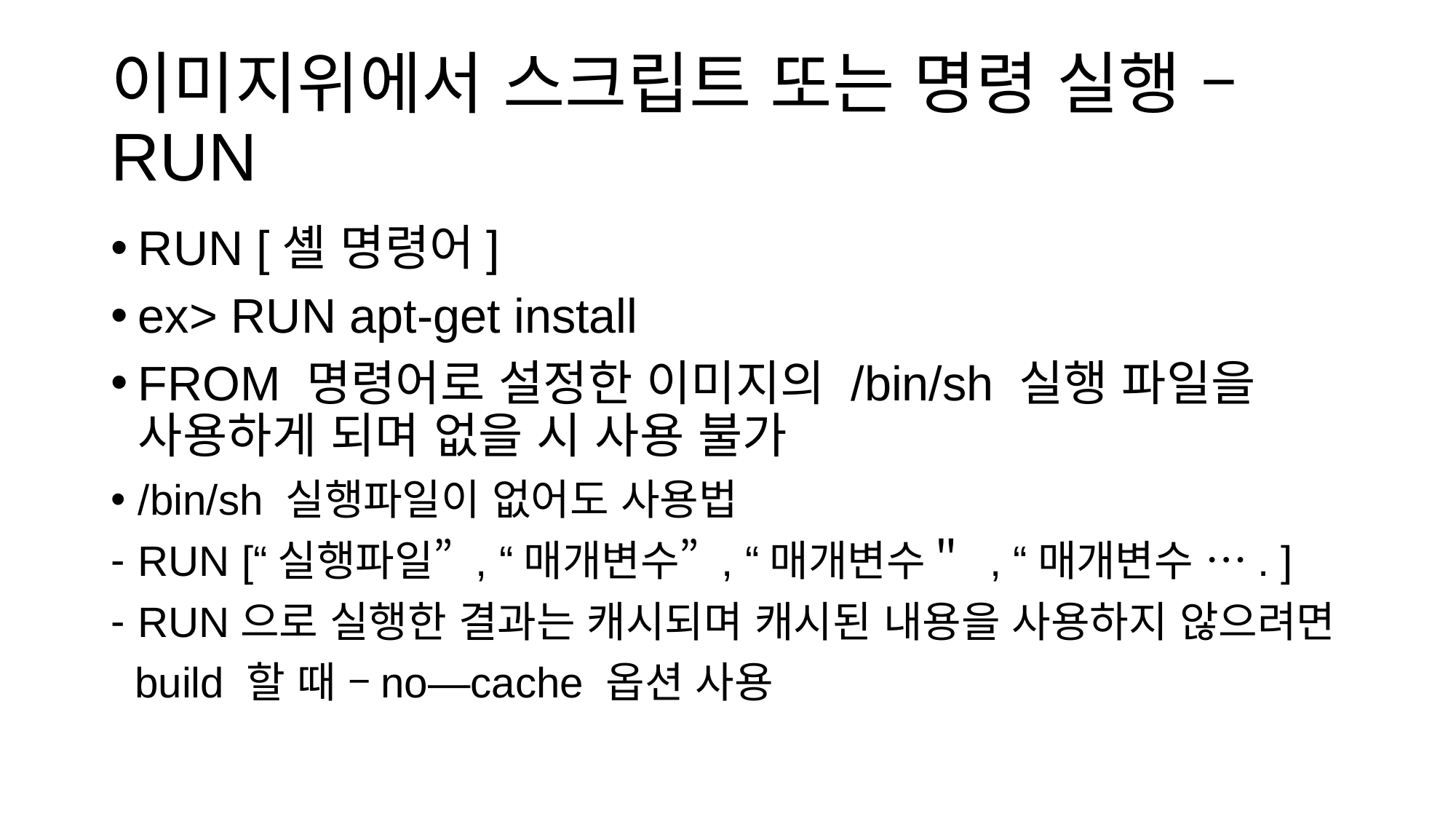

# 이미지위에서 스크립트 또는 명령 실행 – RUN
RUN [셸 명령어]
ex> RUN apt-get install
FROM 명령어로 설정한 이미지의 /bin/sh 실행 파일을 사용하게 되며 없을 시 사용 불가
/bin/sh 실행파일이 없어도 사용법
RUN [“실행파일” , “매개변수” , “매개변수＂ , “매개변수 …. ]
RUN으로 실행한 결과는 캐시되며 캐시된 내용을 사용하지 않으려면
  build 할 때 –no—cache 옵션 사용